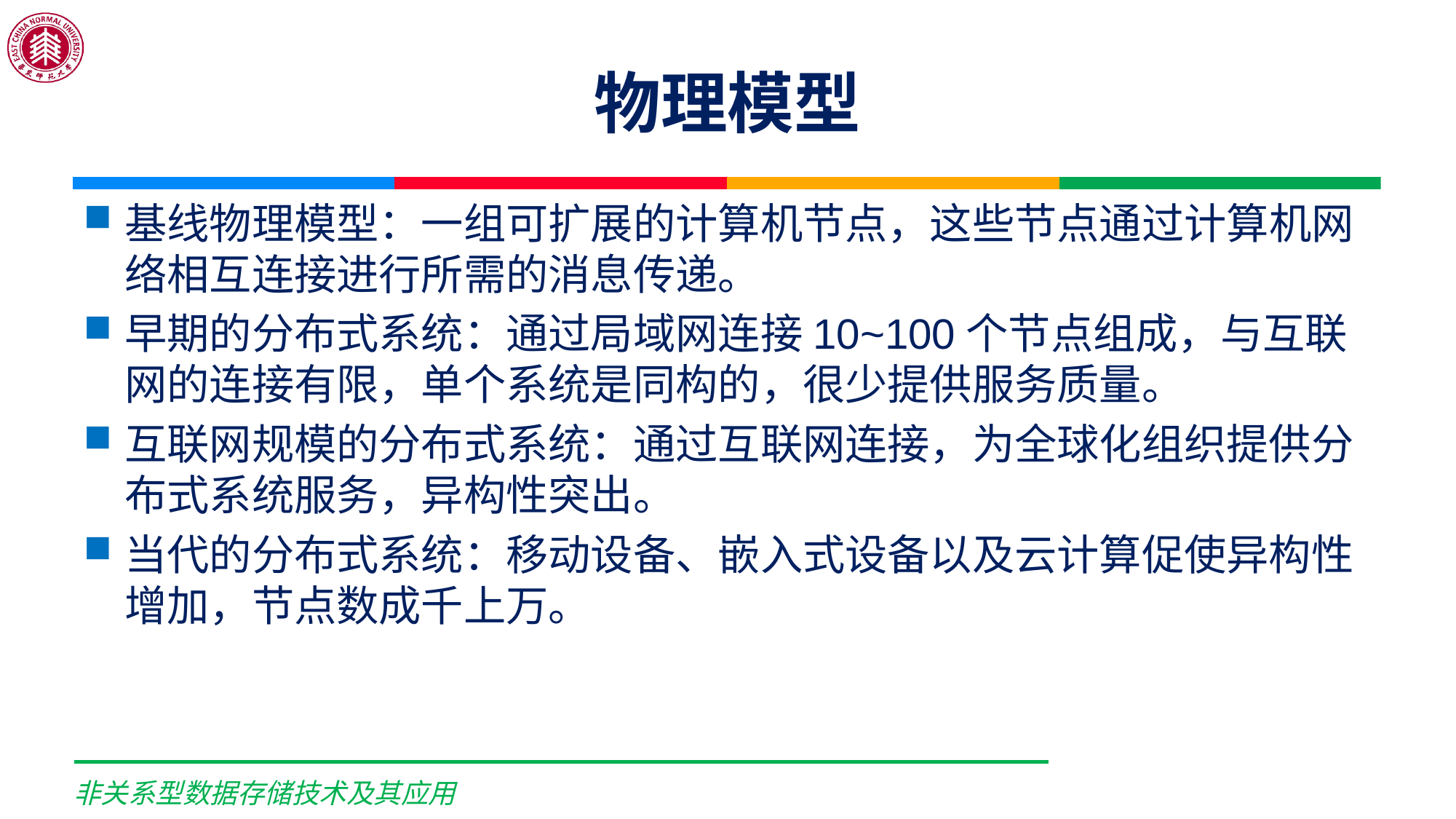

# 物理模型
基线物理模型：一组可扩展的计算机节点，这些节点通过计算机网络相互连接进行所需的消息传递。
早期的分布式系统：通过局域网连接10~100个节点组成，与互联网的连接有限，单个系统是同构的，很少提供服务质量。
互联网规模的分布式系统：通过互联网连接，为全球化组织提供分布式系统服务，异构性突出。
当代的分布式系统：移动设备、嵌入式设备以及云计算促使异构性增加，节点数成千上万。